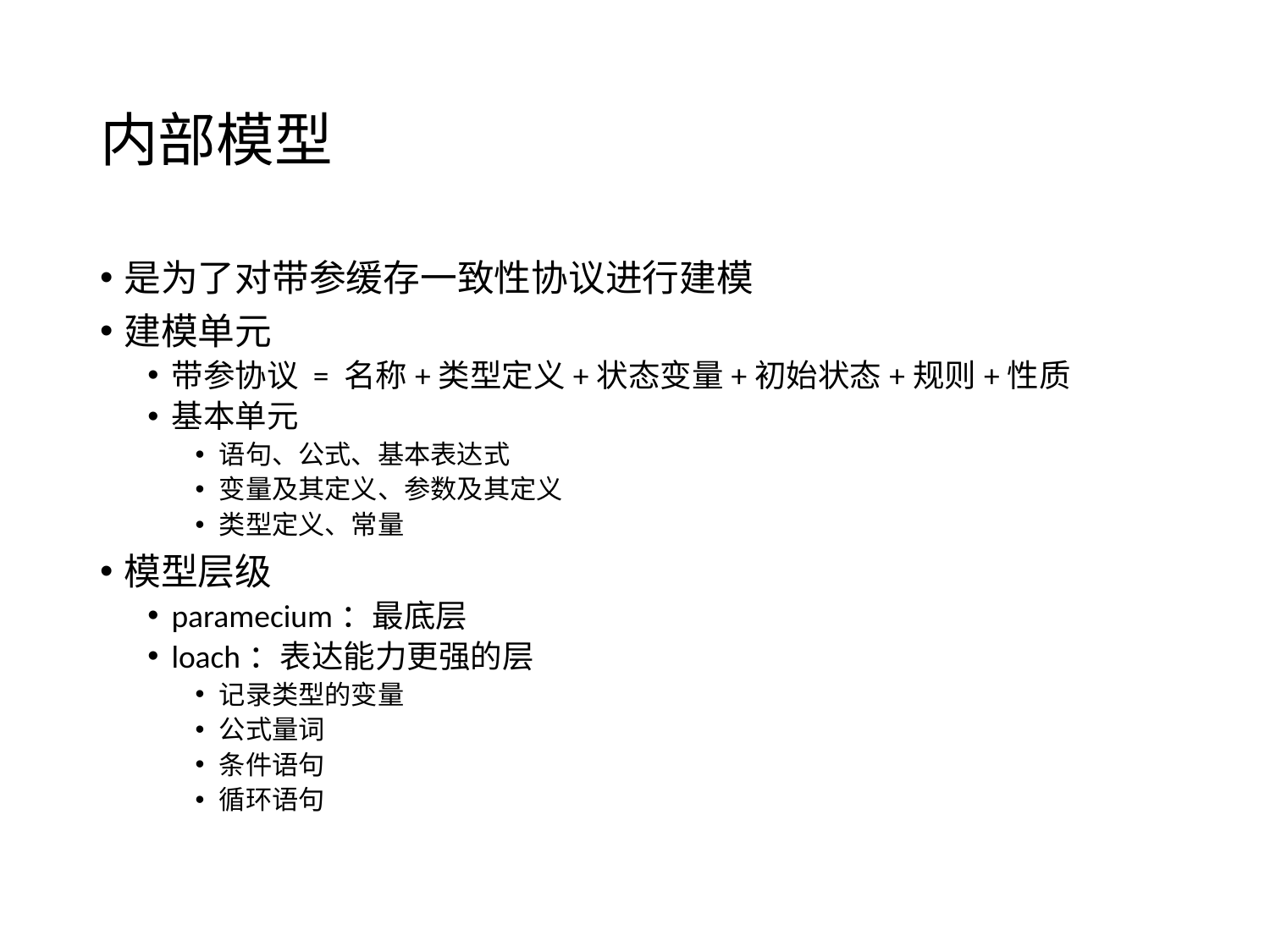

# 内部模型
是为了对带参缓存一致性协议进行建模
建模单元
带参协议 = 名称+类型定义+状态变量+初始状态+规则+性质
基本单元
语句、公式、基本表达式
变量及其定义、参数及其定义
类型定义、常量
模型层级
paramecium：最底层
loach：表达能力更强的层
记录类型的变量
公式量词
条件语句
循环语句